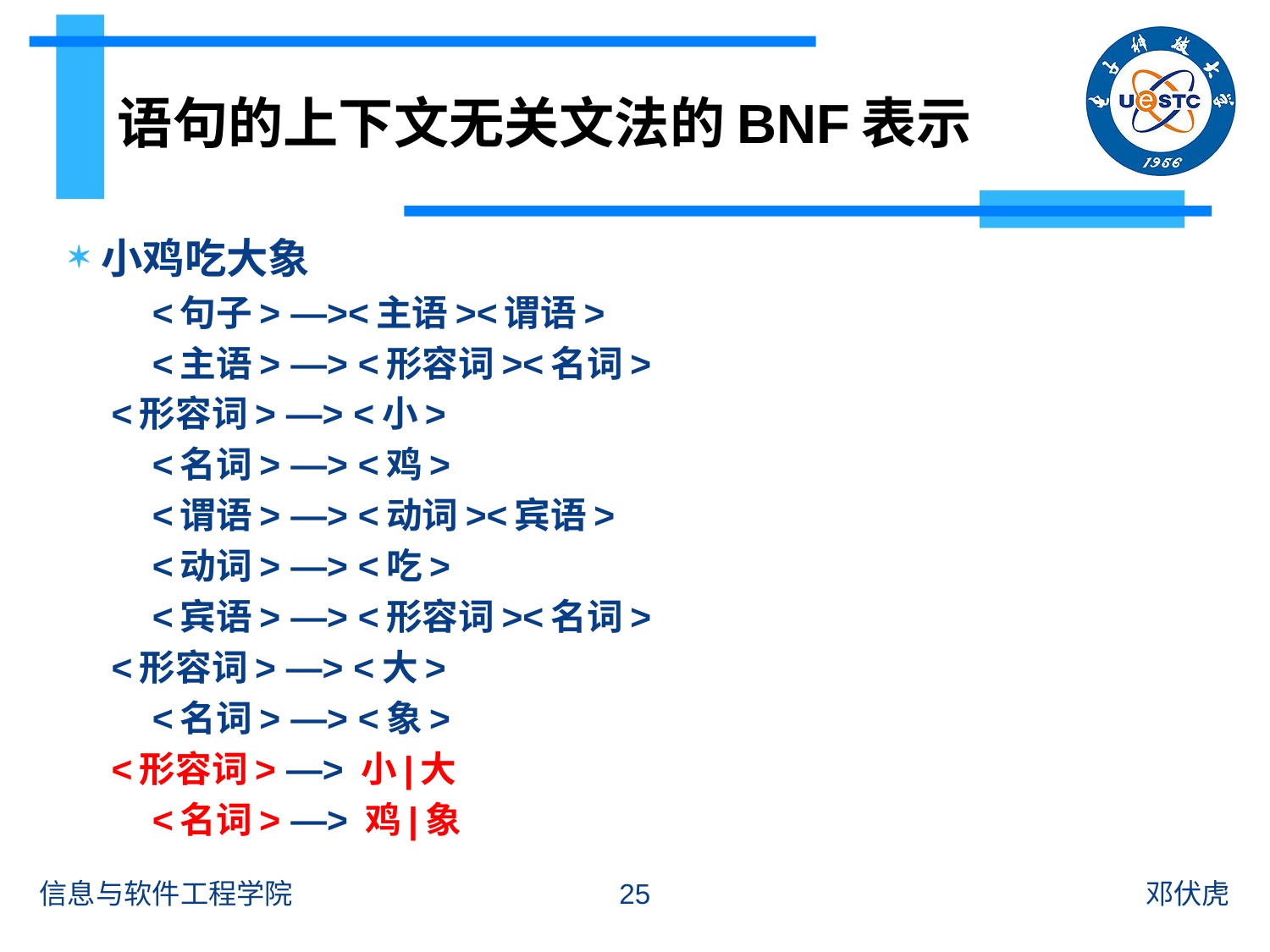

# 语句的上下文无关文法的BNF表示
小鸡吃大象
    <句子> ―><主语><谓语>
    <主语> ―> <形容词><名词>
<形容词> ―> <小>
    <名词> ―> <鸡>
    <谓语> ―> <动词><宾语>
    <动词> ―> <吃>
    <宾语> ―> <形容词><名词>
<形容词> ―> <大>
    <名词> ―> <象>
<形容词> ―> 小|大
    <名词> ―> 鸡|象

25
信息与软件工程学院
邓伏虎